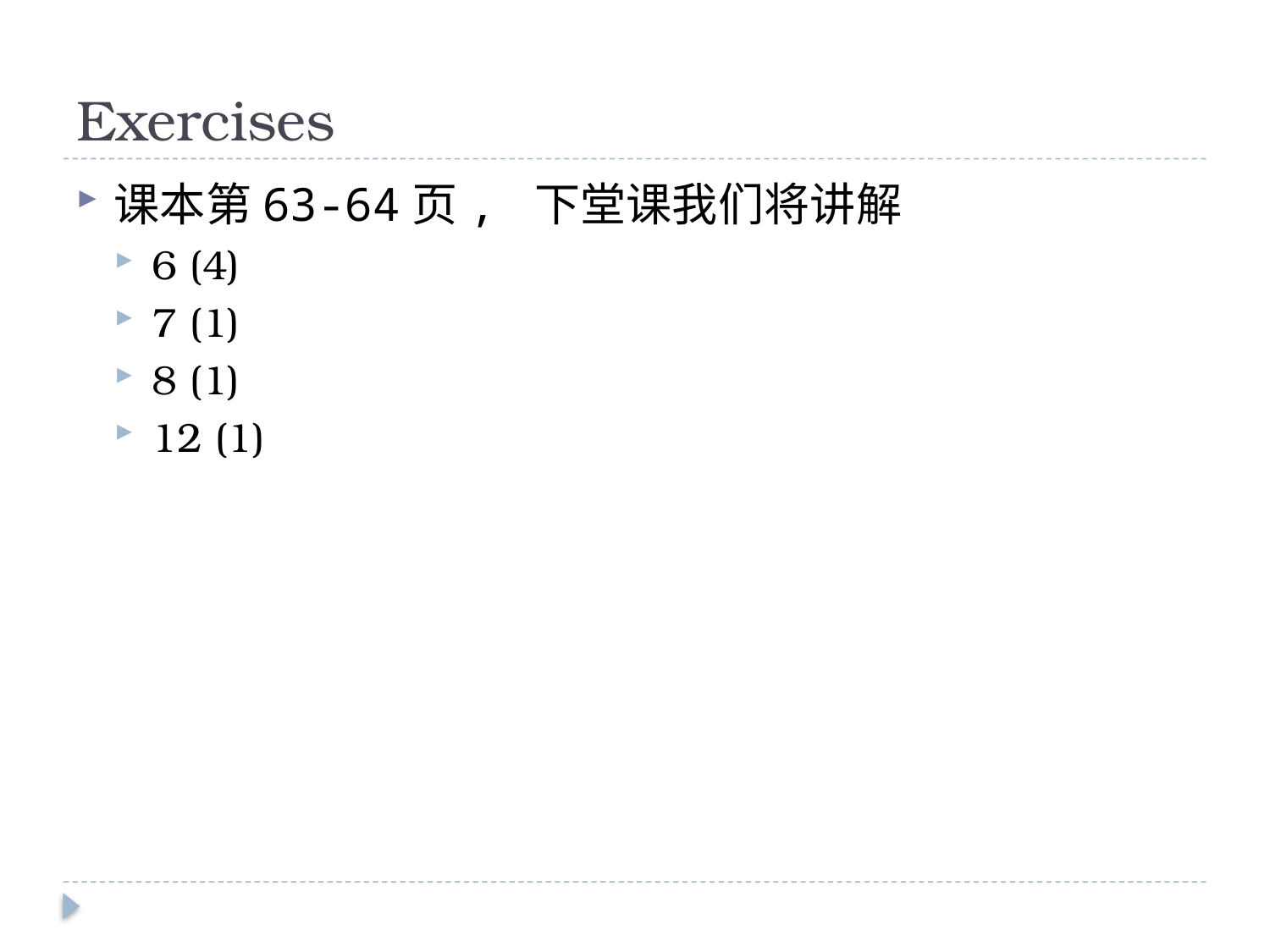

# Exercises
课本第63-64页, 下堂课我们将讲解
6 (4)
7 (1)
8 (1)
12 (1)
119